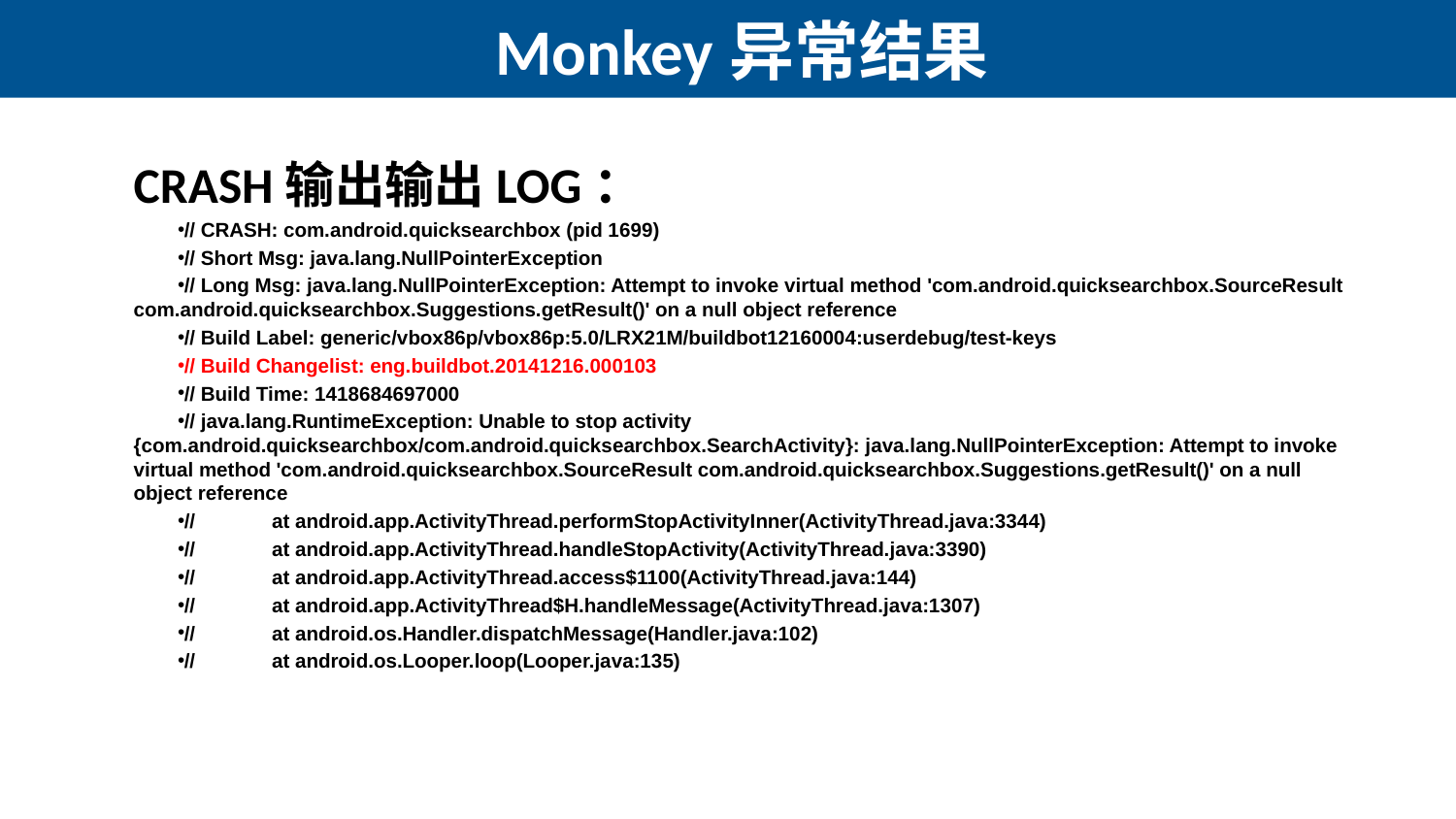

# Monkey异常结果
CRASH输出输出LOG：
// CRASH: com.android.quicksearchbox (pid 1699)
// Short Msg: java.lang.NullPointerException
// Long Msg: java.lang.NullPointerException: Attempt to invoke virtual method 'com.android.quicksearchbox.SourceResult com.android.quicksearchbox.Suggestions.getResult()' on a null object reference
// Build Label: generic/vbox86p/vbox86p:5.0/LRX21M/buildbot12160004:userdebug/test-keys
// Build Changelist: eng.buildbot.20141216.000103
// Build Time: 1418684697000
// java.lang.RuntimeException: Unable to stop activity {com.android.quicksearchbox/com.android.quicksearchbox.SearchActivity}: java.lang.NullPointerException: Attempt to invoke virtual method 'com.android.quicksearchbox.SourceResult com.android.quicksearchbox.Suggestions.getResult()' on a null object reference
// 	at android.app.ActivityThread.performStopActivityInner(ActivityThread.java:3344)
// 	at android.app.ActivityThread.handleStopActivity(ActivityThread.java:3390)
// 	at android.app.ActivityThread.access$1100(ActivityThread.java:144)
// 	at android.app.ActivityThread$H.handleMessage(ActivityThread.java:1307)
// 	at android.os.Handler.dispatchMessage(Handler.java:102)
// 	at android.os.Looper.loop(Looper.java:135)